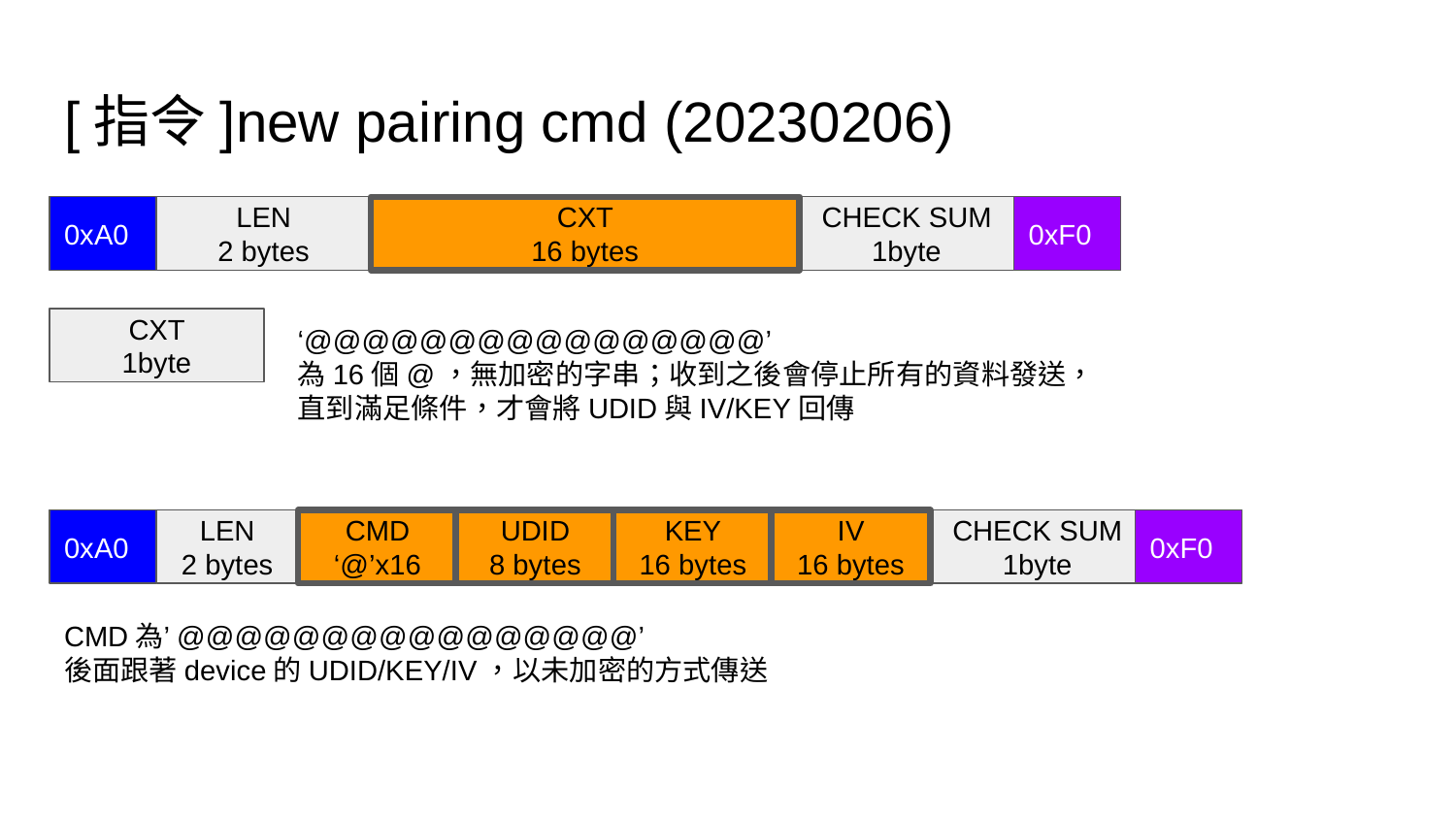

# [指令]new pairing cmd (20230206)
0xA0
LEN
2 bytes
CXT
16 bytes
CHECK SUM
1byte
0xF0
CXT
1byte
‘@@@@@@@@@@@@@@@@’
為16個@，無加密的字串；收到之後會停止所有的資料發送，
直到滿足條件，才會將UDID與IV/KEY回傳
0xA0
LEN
2 bytes
CMD
‘@’x16
UDID
8 bytes
KEY
16 bytes
IV
16 bytes
CHECK SUM
1byte
0xF0
CMD為’@@@@@@@@@@@@@@@@’
後面跟著device的UDID/KEY/IV，以未加密的方式傳送